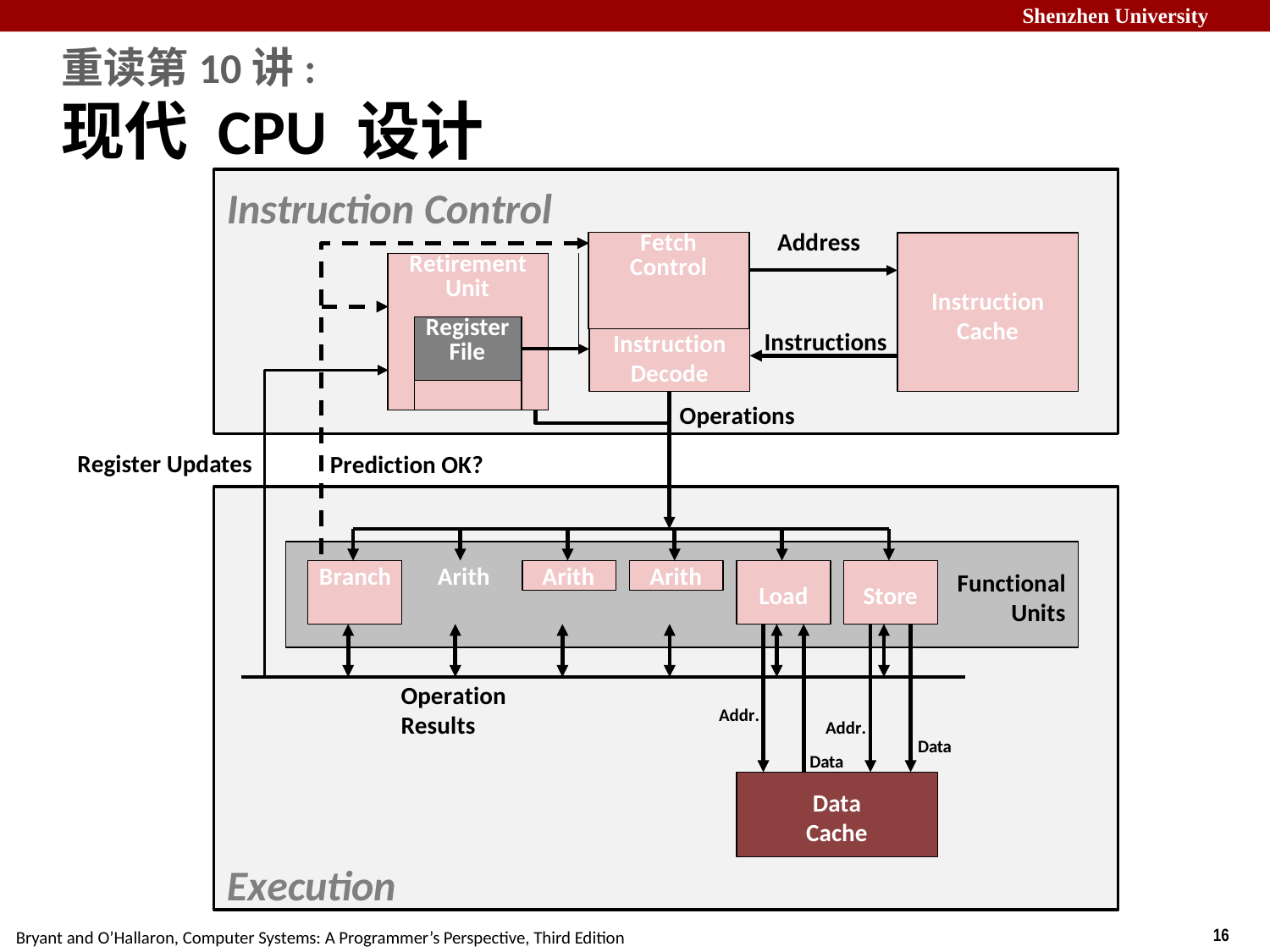

# 重读第10讲:
现代 CPU 设计

Instruction Control
| Fetch Control | Address |
| --- | --- |
|  |  |

| Retirement Unit |  |  |  |
| --- | --- | --- | --- |
|  | Register File |  |  |
|  |  |  |  |
|  |  |  |  |

Instruction Cache

Instructions
Instruction Decode

Operations

Register Updates
Prediction OK?

Branch	Arith
Arith
Arith

Functional
Units
Load
Store

Operation Results
Addr.
Addr. Data
Data

Data Cache
Execution